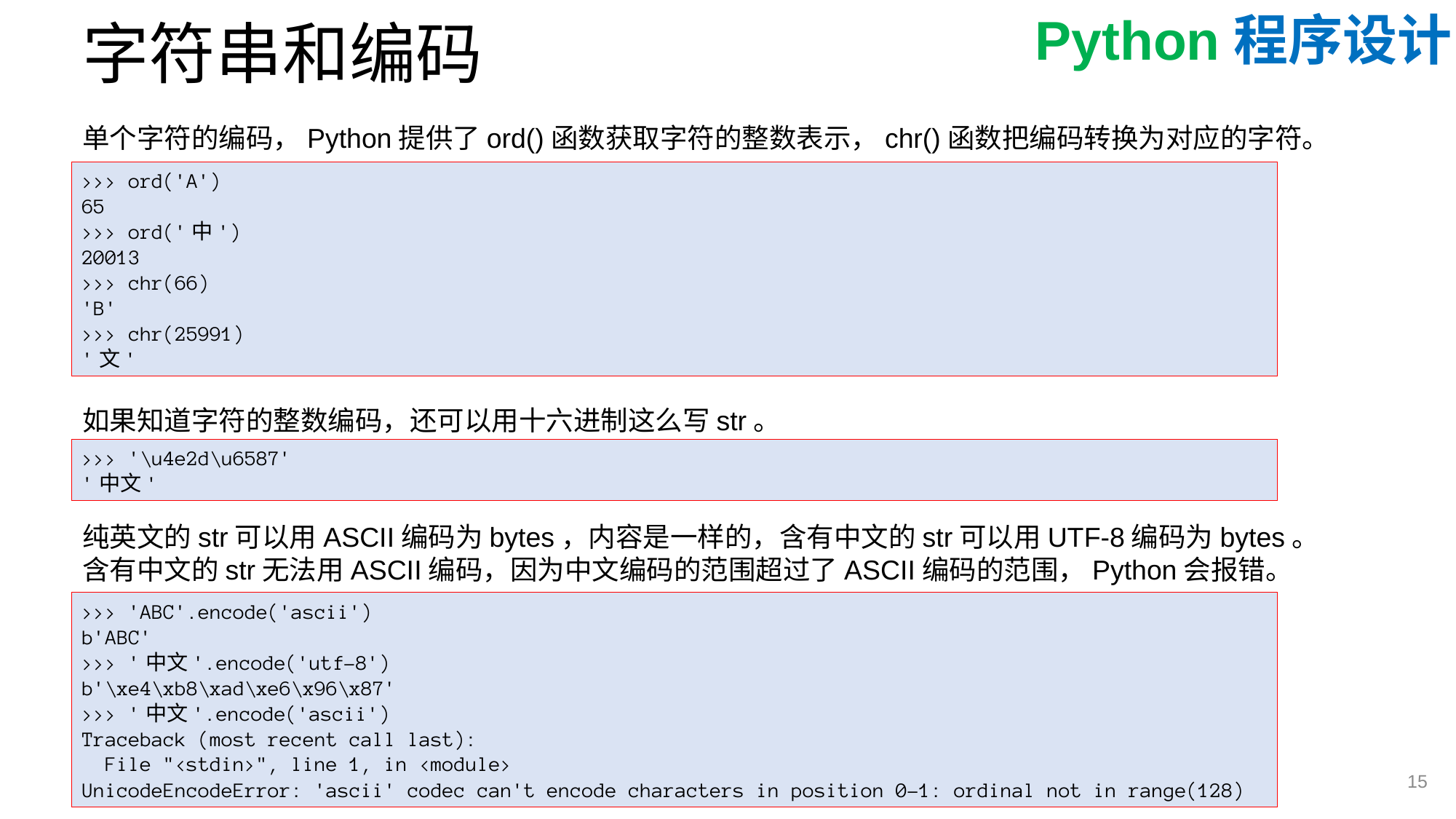

# 字符串和编码
单个字符的编码，Python提供了ord()函数获取字符的整数表示，chr()函数把编码转换为对应的字符。
>>> ord('A')
65
>>> ord('中')
20013
>>> chr(66)
'B'
>>> chr(25991)
'文'
如果知道字符的整数编码，还可以用十六进制这么写str。
>>> '\u4e2d\u6587'
'中文'
纯英文的str可以用ASCII编码为bytes，内容是一样的，含有中文的str可以用UTF-8编码为bytes。含有中文的str无法用ASCII编码，因为中文编码的范围超过了ASCII编码的范围，Python会报错。
>>> 'ABC'.encode('ascii')
b'ABC'
>>> '中文'.encode('utf-8')
b'\xe4\xb8\xad\xe6\x96\x87'
>>> '中文'.encode('ascii')
Traceback (most recent call last):
  File "<stdin>", line 1, in <module>
UnicodeEncodeError: 'ascii' codec can't encode characters in position 0-1: ordinal not in range(128)
15